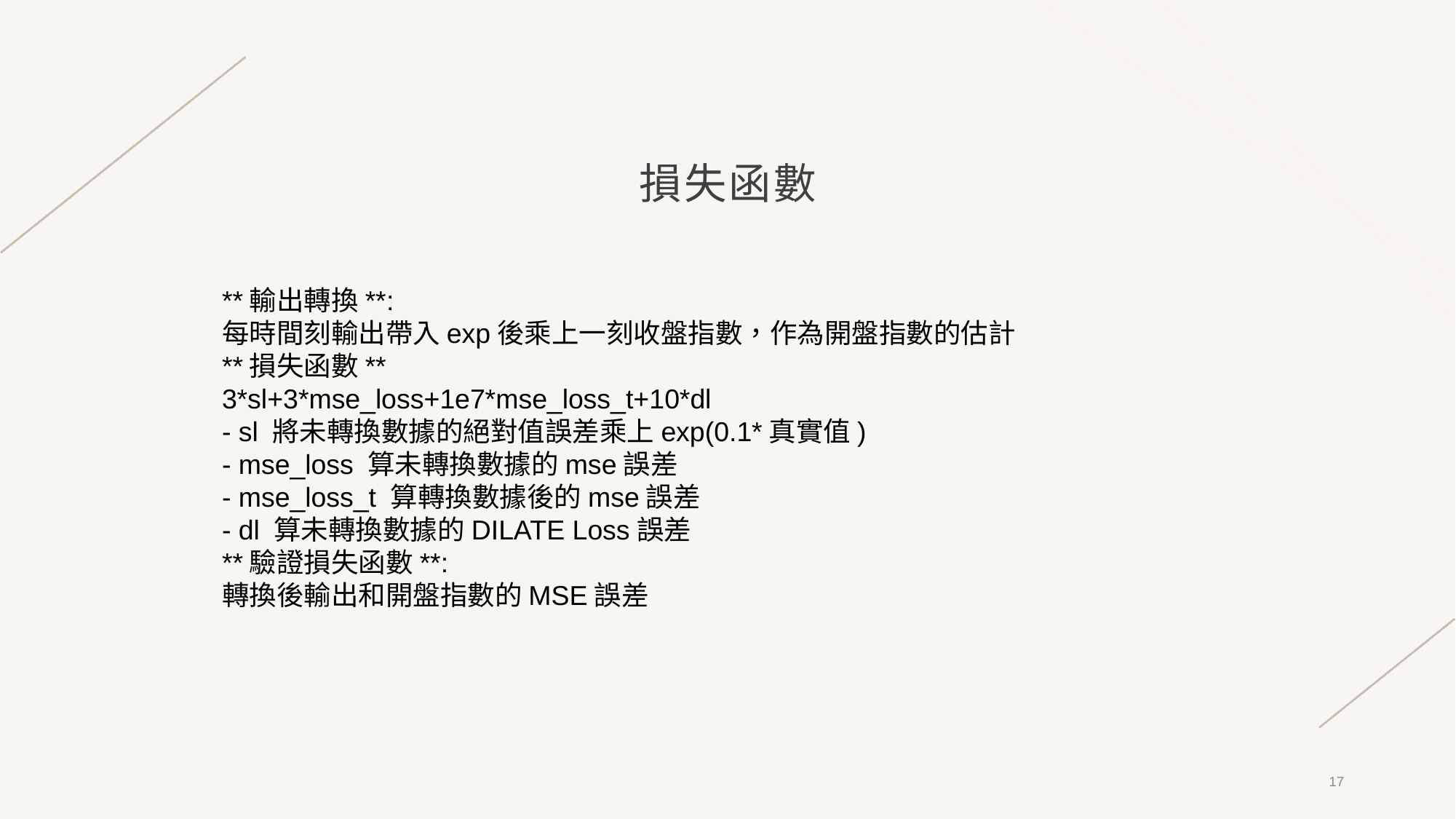

# 損失函數
**輸出轉換**:
每時間刻輸出帶入exp後乘上一刻收盤指數，作為開盤指數的估計
**損失函數**
3*sl+3*mse_loss+1e7*mse_loss_t+10*dl
- sl 將未轉換數據的絕對值誤差乘上exp(0.1*真實值)
- mse_loss 算未轉換數據的mse誤差
- mse_loss_t 算轉換數據後的mse誤差
- dl 算未轉換數據的DILATE Loss誤差
**驗證損失函數**:
轉換後輸出和開盤指數的MSE誤差
17